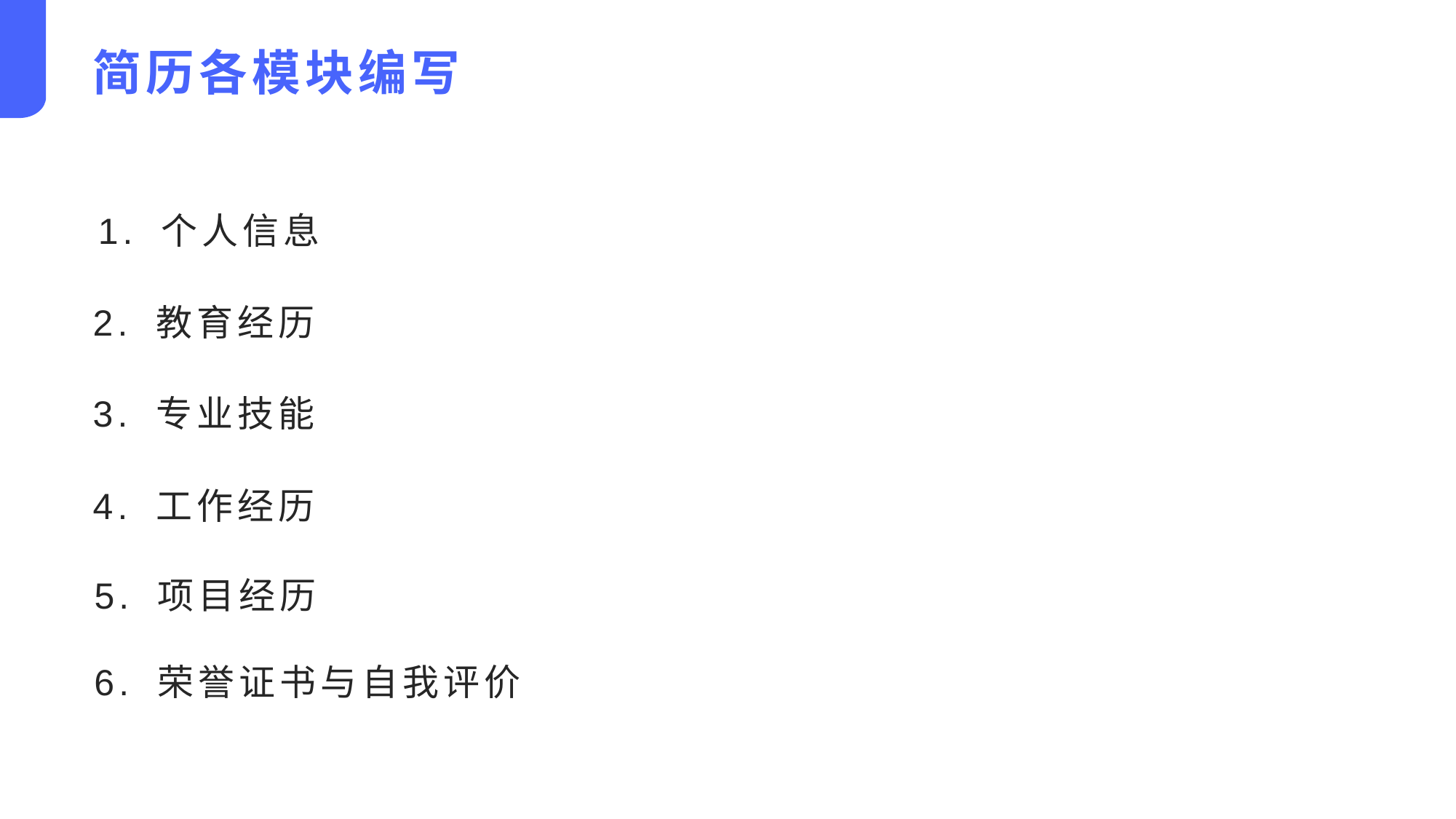

简历各模块编写
1. 个人信息
2. 教育经历
3. 专业技能
4. 工作经历
5. 项目经历
6. 荣誉证书与自我评价